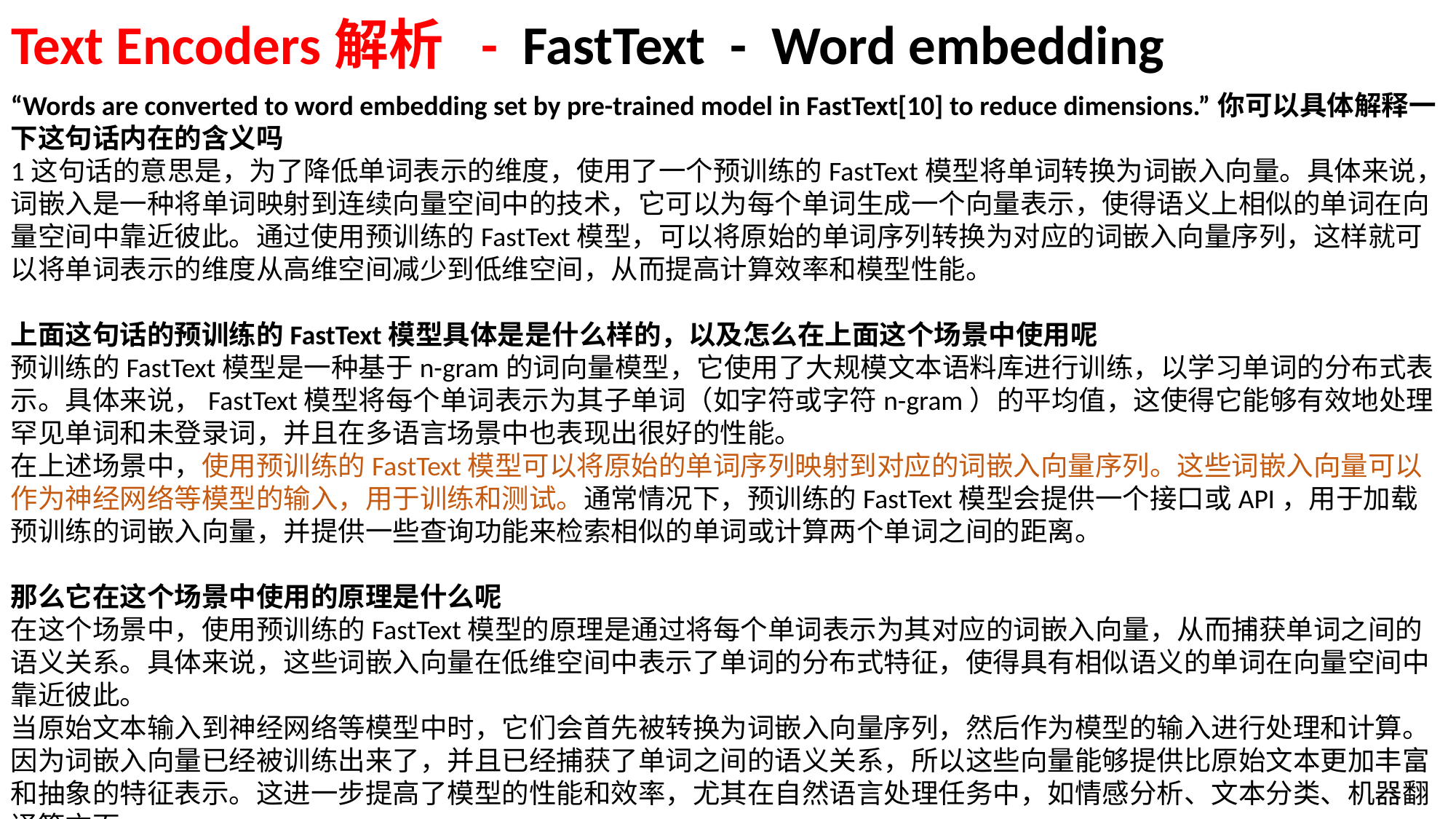

# Text Encoders解析  -  FastText  -  Word embedding
“Words are converted to word embedding set by pre-trained model in FastText[10] to reduce dimensions.”你可以具体解释一下这句话内在的含义吗
1这句话的意思是，为了降低单词表示的维度，使用了一个预训练的FastText模型将单词转换为词嵌入向量。具体来说，词嵌入是一种将单词映射到连续向量空间中的技术，它可以为每个单词生成一个向量表示，使得语义上相似的单词在向量空间中靠近彼此。通过使用预训练的FastText模型，可以将原始的单词序列转换为对应的词嵌入向量序列，这样就可以将单词表示的维度从高维空间减少到低维空间，从而提高计算效率和模型性能。

上面这句话的预训练的FastText模型具体是是什么样的，以及怎么在上面这个场景中使用呢
预训练的FastText模型是一种基于n-gram的词向量模型，它使用了大规模文本语料库进行训练，以学习单词的分布式表示。具体来说，FastText模型将每个单词表示为其子单词（如字符或字符n-gram）的平均值，这使得它能够有效地处理罕见单词和未登录词，并且在多语言场景中也表现出很好的性能。
在上述场景中，使用预训练的FastText模型可以将原始的单词序列映射到对应的词嵌入向量序列。这些词嵌入向量可以作为神经网络等模型的输入，用于训练和测试。通常情况下，预训练的FastText模型会提供一个接口或API，用于加载预训练的词嵌入向量，并提供一些查询功能来检索相似的单词或计算两个单词之间的距离。

那么它在这个场景中使用的原理是什么呢
在这个场景中，使用预训练的FastText模型的原理是通过将每个单词表示为其对应的词嵌入向量，从而捕获单词之间的语义关系。具体来说，这些词嵌入向量在低维空间中表示了单词的分布式特征，使得具有相似语义的单词在向量空间中靠近彼此。
当原始文本输入到神经网络等模型中时，它们会首先被转换为词嵌入向量序列，然后作为模型的输入进行处理和计算。因为词嵌入向量已经被训练出来了，并且已经捕获了单词之间的语义关系，所以这些向量能够提供比原始文本更加丰富和抽象的特征表示。这进一步提高了模型的性能和效率，尤其在自然语言处理任务中，如情感分析、文本分类、机器翻译等方面。